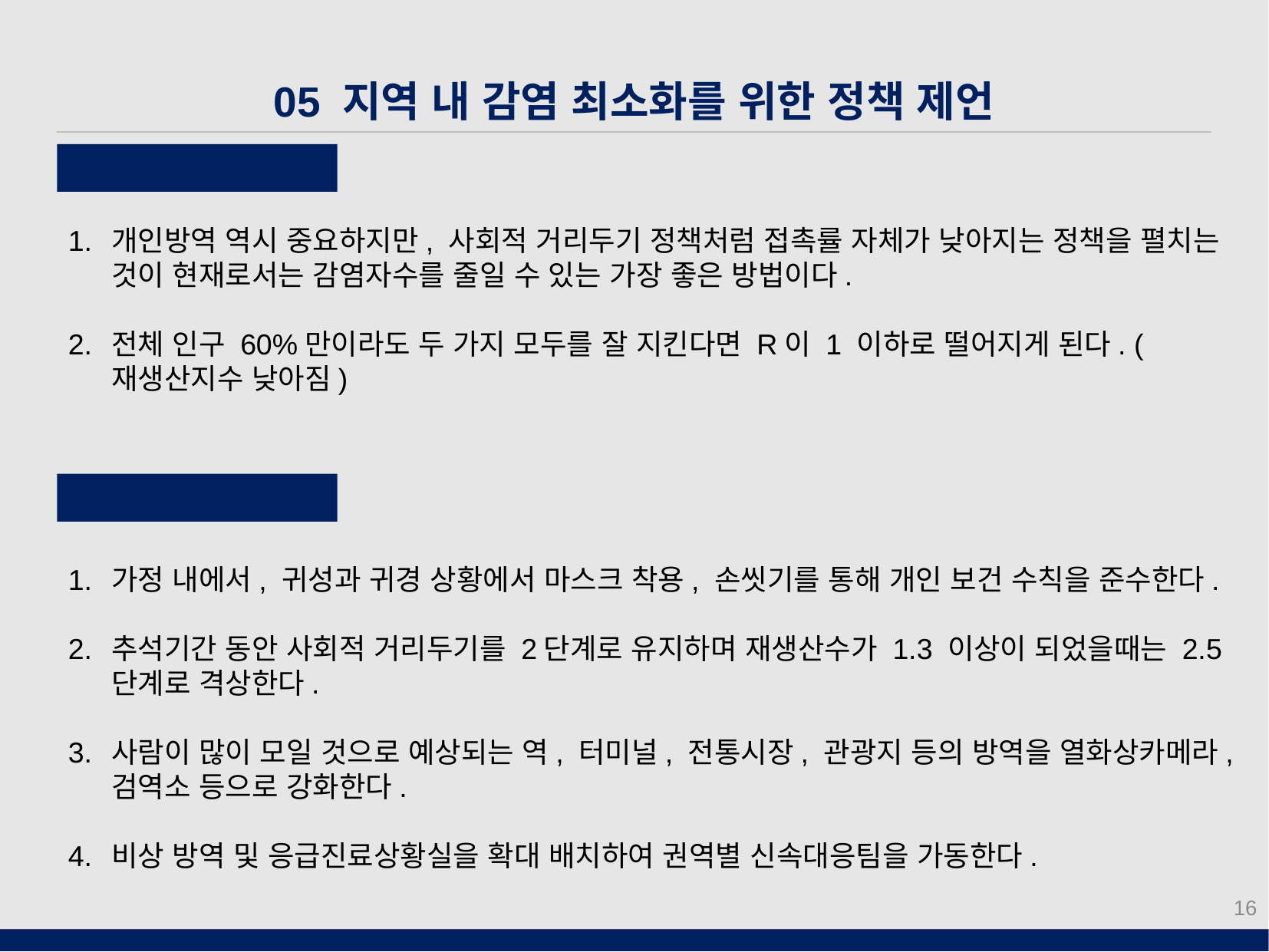

05 지역 내 감염 최소화를 위한 정책 제언
결론

개인방역 역시 중요하지만, 사회적 거리두기 정책처럼 접촉률 자체가 낮아지는 정책을 펼치는 것이 현재로서는 감염자수를 줄일 수 있는 가장 좋은 방법이다.

전체 인구 60%만이라도 두 가지 모두를 잘 지킨다면 R이 1 이하로 떨어지게 된다. (재생산지수 낮아짐)
정책 제언

가정 내에서, 귀성과 귀경 상황에서 마스크 착용, 손씻기를 통해 개인 보건 수칙을 준수한다.

추석기간 동안 사회적 거리두기를 2단계로 유지하며 재생산수가 1.3 이상이 되었을때는 2.5단계로 격상한다.

사람이 많이 모일 것으로 예상되는 역, 터미널, 전통시장, 관광지 등의 방역을 열화상카메라, 검역소 등으로 강화한다.

비상 방역 및 응급진료상황실을 확대 배치하여 권역별 신속대응팀을 가동한다.
16